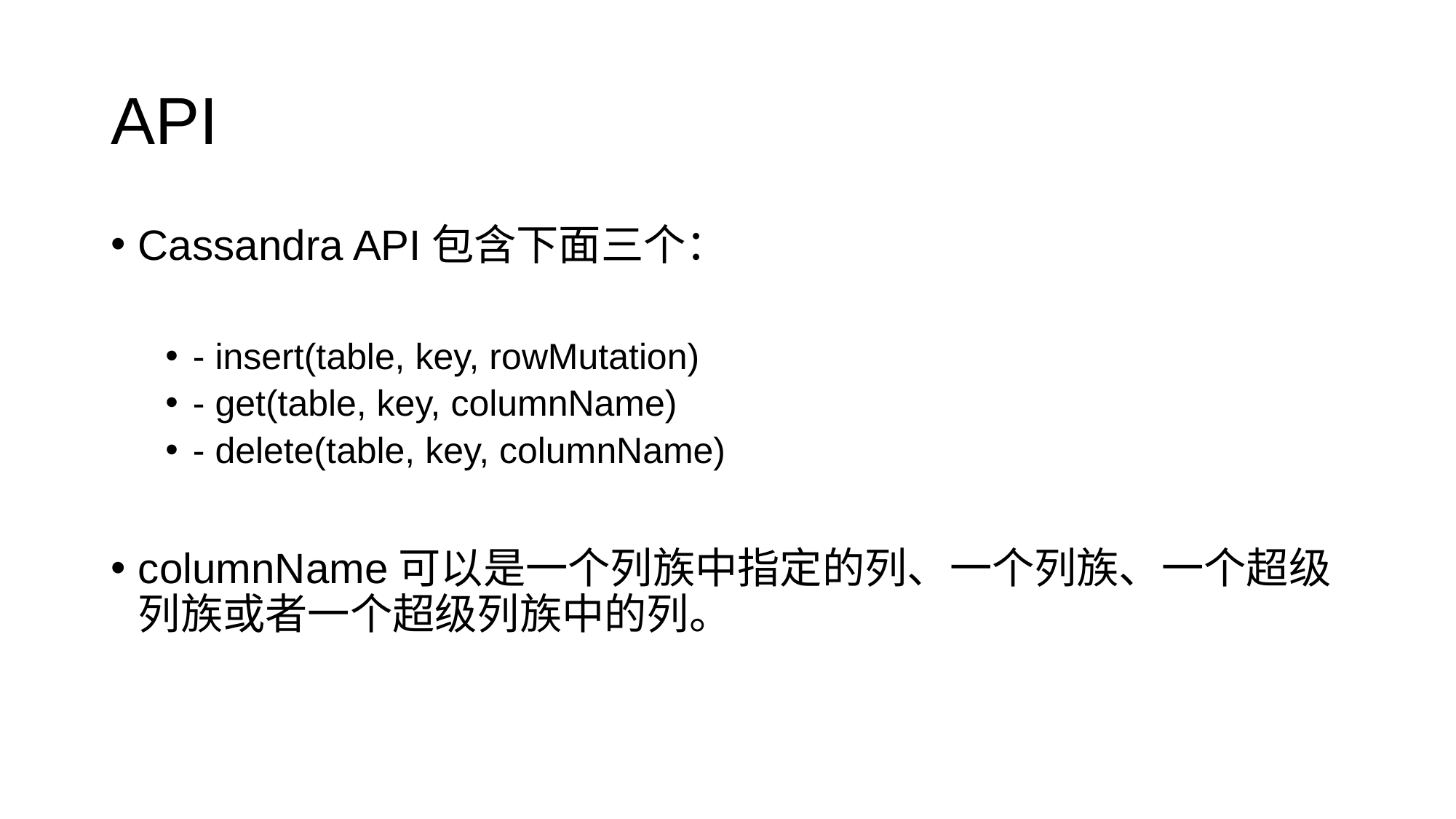

# API
Cassandra API包含下面三个：

- insert(table, key, rowMutation)
- get(table, key, columnName)
- delete(table, key, columnName)

columnName可以是一个列族中指定的列、一个列族、一个超级列族或者一个超级列族中的列。